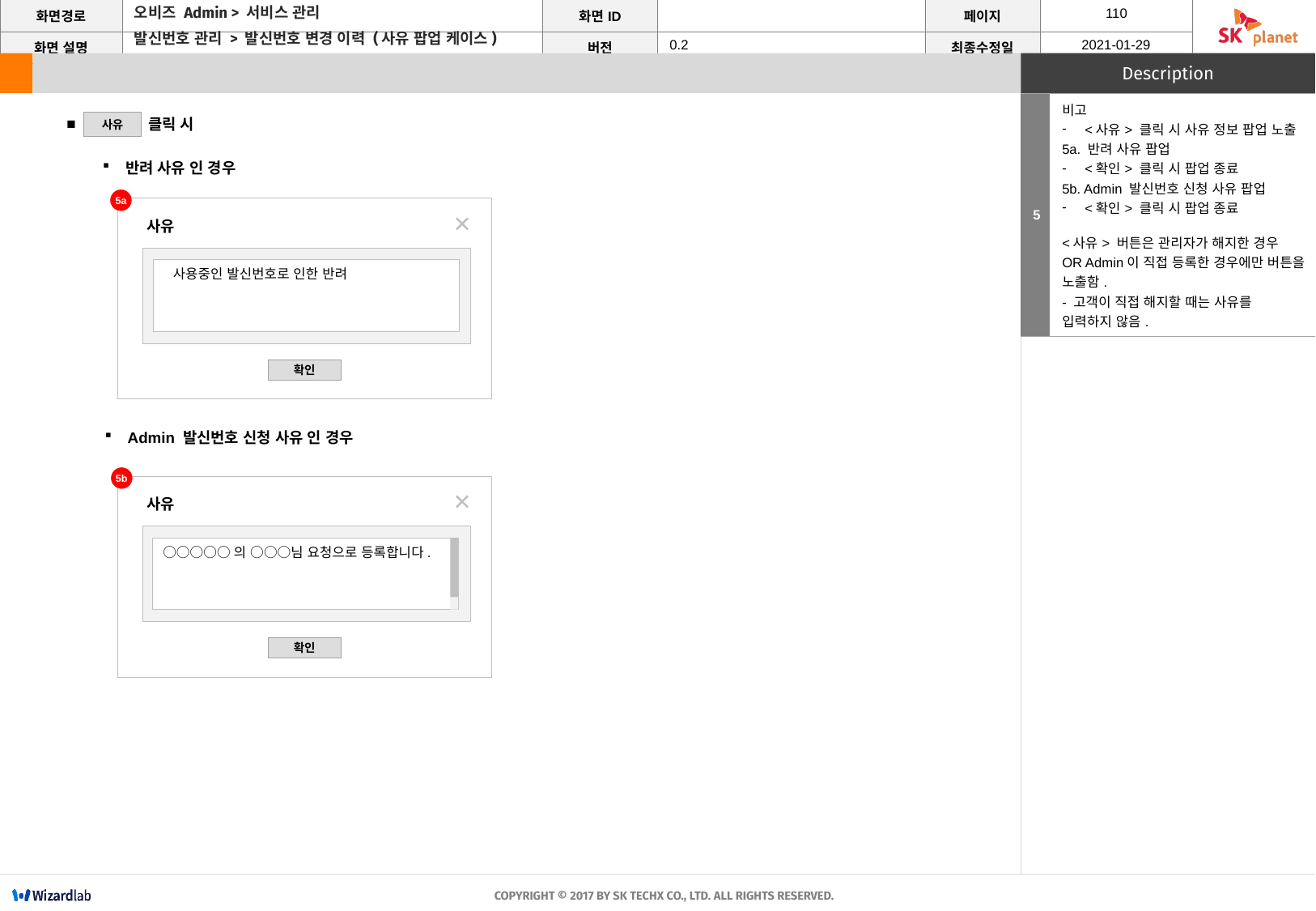

오비즈 Admin > 서비스 관리
발신번호 관리 > 발신번호 변경 이력 (사유 팝업 케이스)
| 5 | 비고 <사유> 클릭 시 사유 정보 팝업 노출 5a. 반려 사유 팝업 <확인> 클릭 시 팝업 종료 5b. Admin 발신번호 신청 사유 팝업 <확인> 클릭 시 팝업 종료 <사유> 버튼은 관리자가 해지한 경우 OR Admin이 직접 등록한 경우에만 버튼을 노출함. - 고객이 직접 해지할 때는 사유를 입력하지 않음. |
| --- | --- |
             클릭 시
사유
반려 사유 인 경우
5a

사유

확인
|  |
| --- |

사용중인 발신번호로 인한 반려
Admin 발신번호 신청 사유 인 경우
5b

사유

확인
|  |
| --- |

○○○○○의 ○○○님 요청으로 등록합니다.